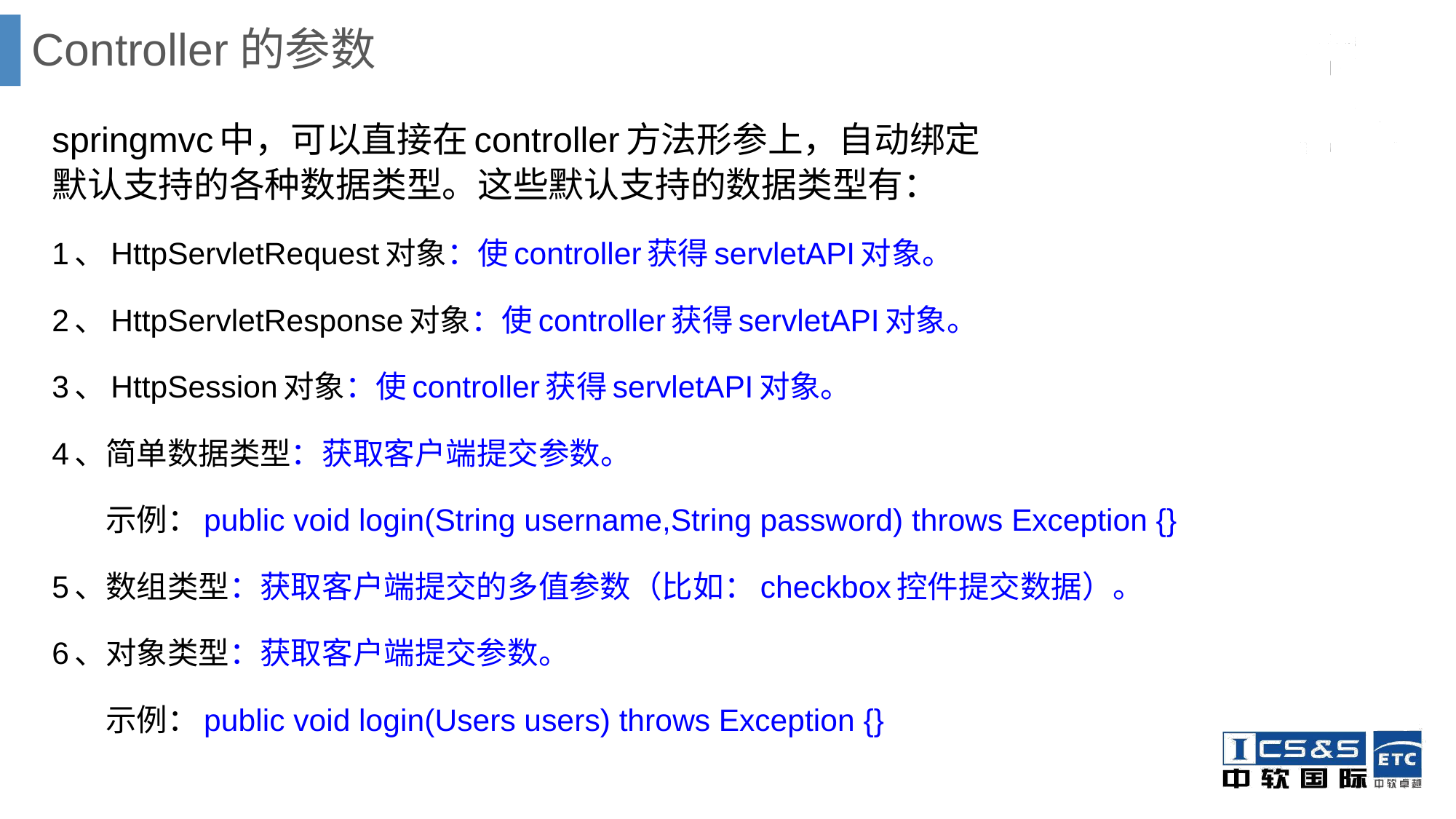

# Controller的参数
springmvc中，可以直接在controller方法形参上，自动绑定
默认支持的各种数据类型。这些默认支持的数据类型有：
1、HttpServletRequest对象：使controller获得servletAPI对象。
2、HttpServletResponse对象：使controller获得servletAPI对象。
3、HttpSession对象：使controller获得servletAPI对象。
4、简单数据类型：获取客户端提交参数。
       示例：public void login(String username,String password) throws Exception {}
5、数组类型：获取客户端提交的多值参数（比如：checkbox控件提交数据）。
6、对象类型：获取客户端提交参数。
       示例：public void login(Users users) throws Exception {}